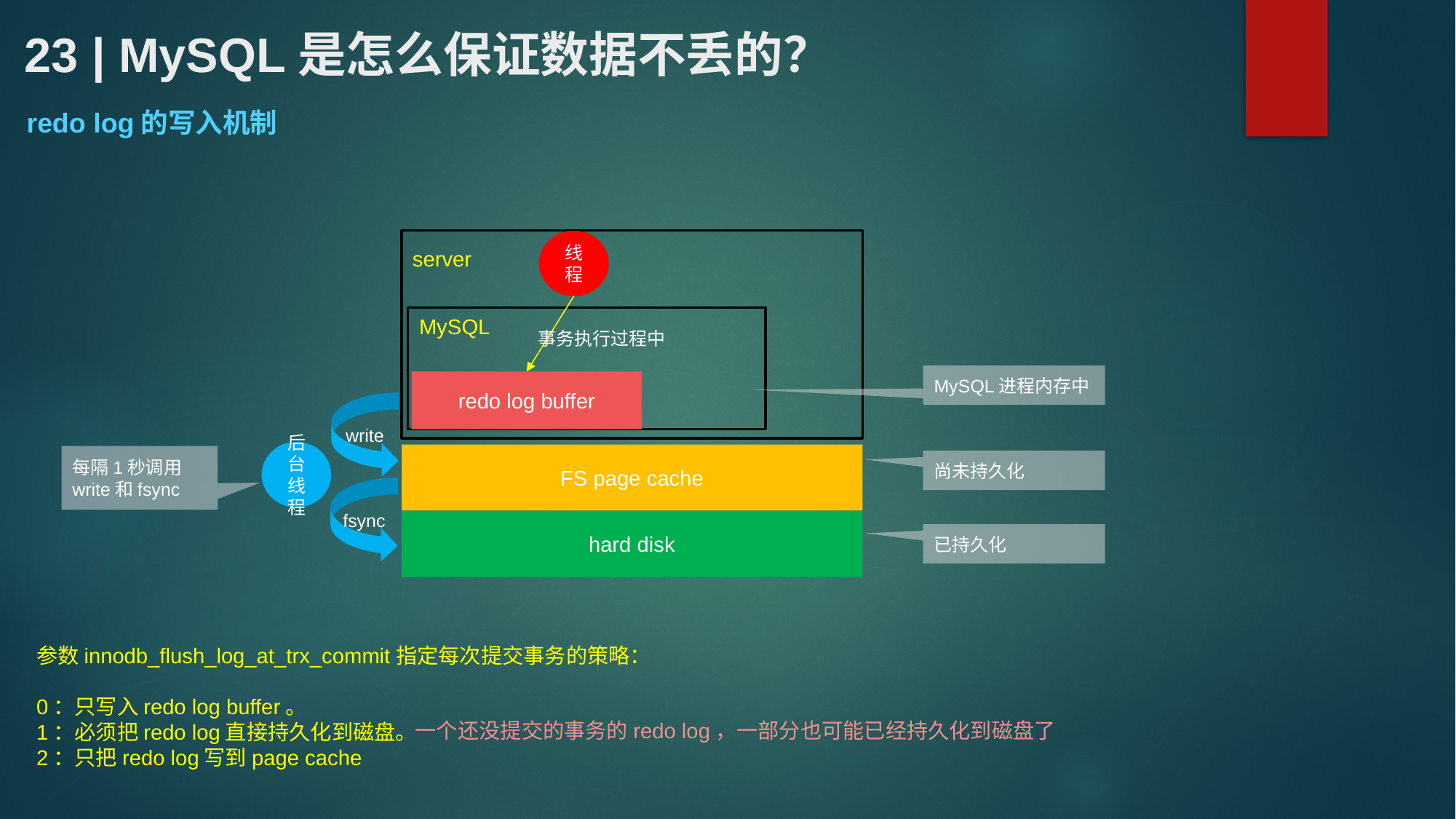

# 23 | MySQL是怎么保证数据不丢的？
redo log的写入机制

线程
server
MySQL

事务执行过程中
MySQL进程内存中
redo log buffer
write
后台线程
FS page cache
每隔1秒调用write和fsync
尚未持久化
fsync
hard disk
已持久化
参数innodb_flush_log_at_trx_commit指定每次提交事务的策略：

0：只写入redo log buffer。
1：必须把redo log直接持久化到磁盘。
2：只把redo log写到page cache
一个还没提交的事务的redo log，一部分也可能已经持久化到磁盘了